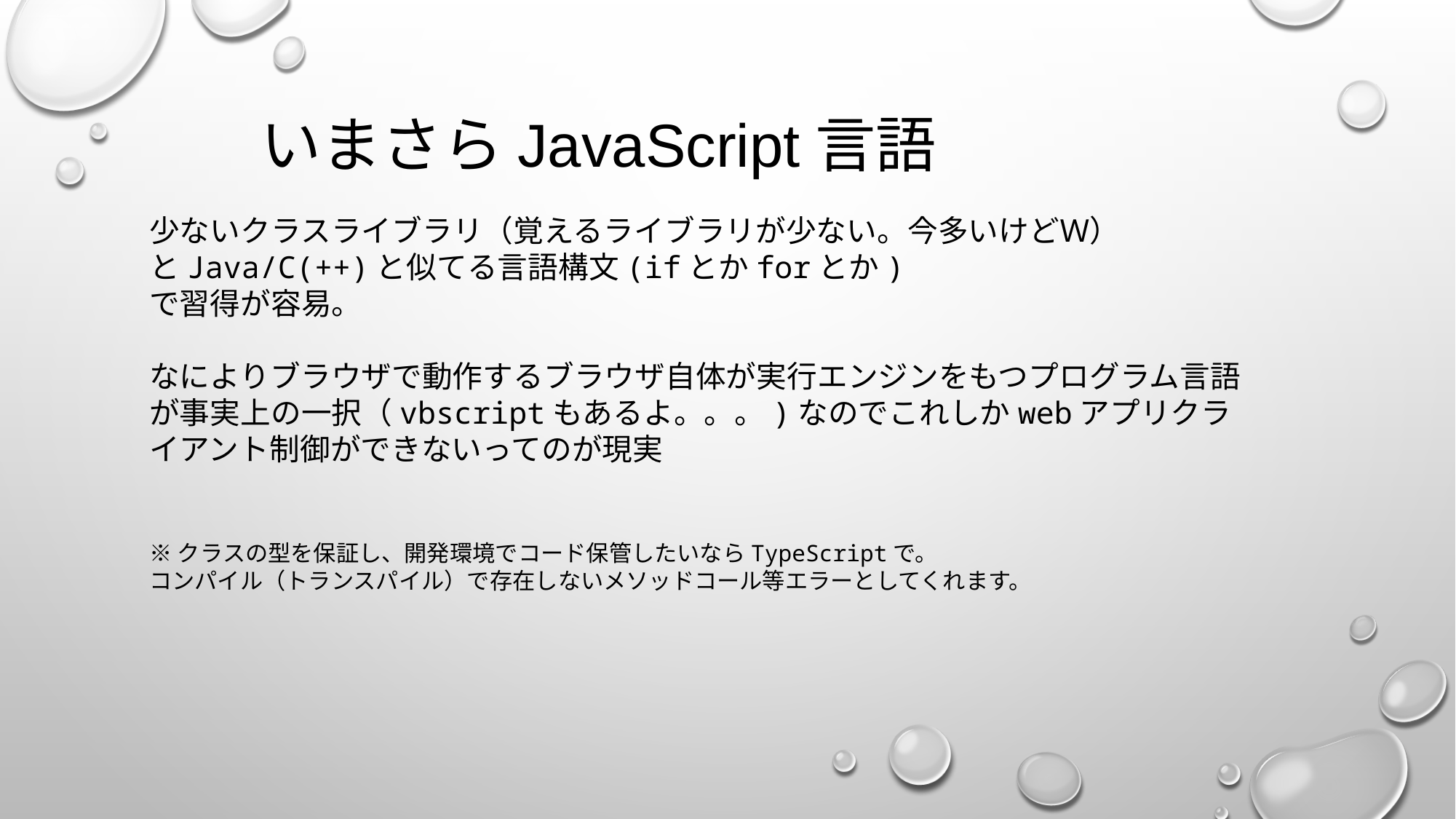

いまさらJavaScript言語

少ないクラスライブラリ（覚えるライブラリが少ない。今多いけどＷ）
とJava/C(++)と似てる言語構文(ifとかforとか)
で習得が容易。

なによりブラウザで動作するブラウザ自体が実行エンジンをもつプログラム言語
が事実上の一択（vbscriptもあるよ。。。)なのでこれしかwebアプリクライアント制御ができないってのが現実

※クラスの型を保証し、開発環境でコード保管したいならTypeScriptで。
コンパイル（トランスパイル）で存在しないメソッドコール等エラーとしてくれます。